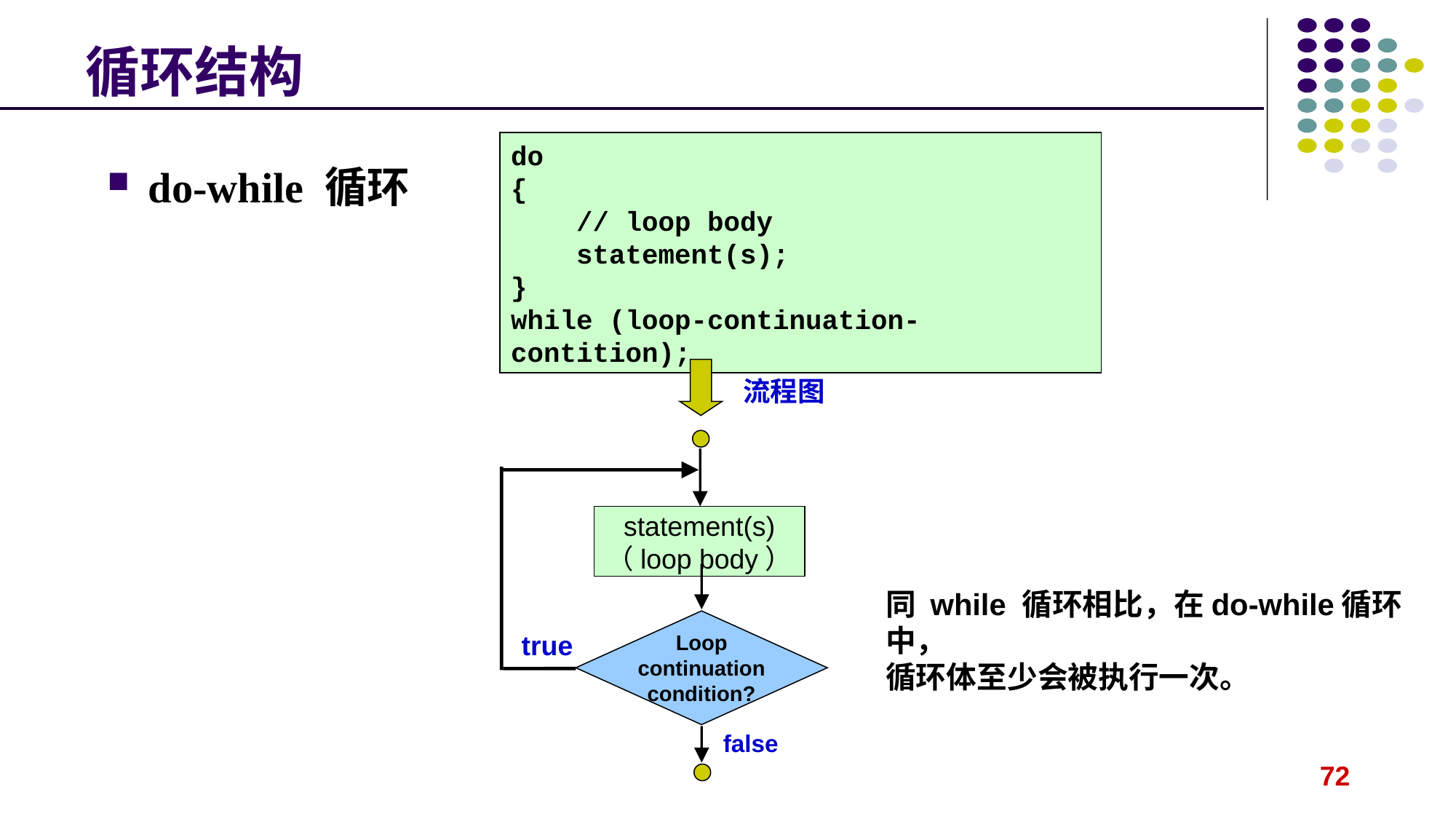

# 循环结构
do-while 循环
do
{
    // loop body
    statement(s);
}
while (loop-continuation-contition);

流程图

statement(s)
（loop body）

Loop
continuation
condition?
true

false

同 while 循环相比，在do-while循环中，
循环体至少会被执行一次。